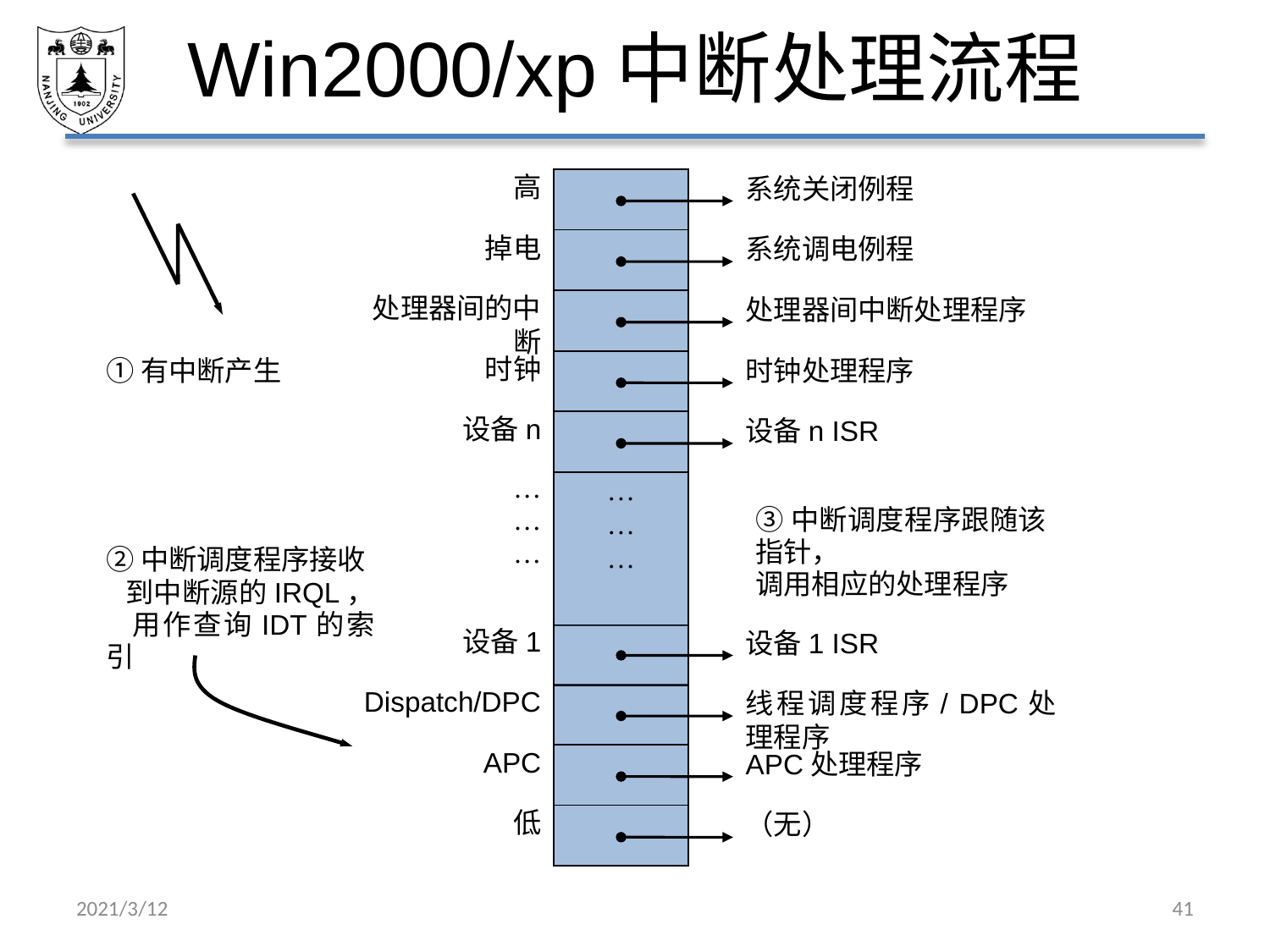

# Win2000/xp中断处理流程
高
系统关闭例程

掉电
系统调电例程
处理器间的中断
处理器间中断处理程序
时钟
①有中断产生
时钟处理程序
设备n
设备n ISR
…
…
…
③中断调度程序跟随该指针，
调用相应的处理程序

②中断调度程序接收
  到中断源的IRQL，
  用作查询IDT的索引

设备1
设备1 ISR

Dispatch/DPC
线程调度程序/ DPC处理程序
APC
APC处理程序

…
…
…

低
（无）
2021/3/12
41